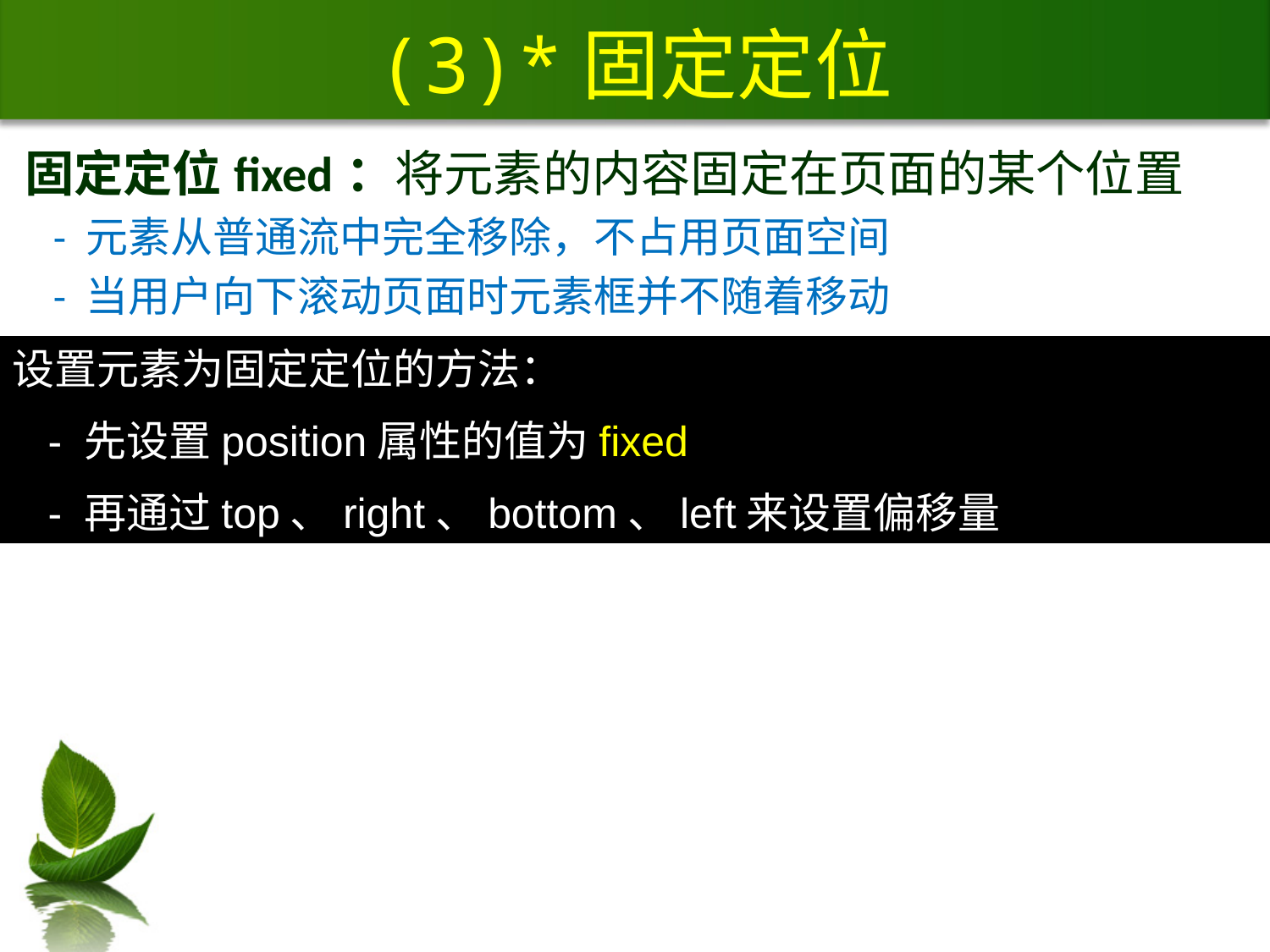

# (3)*固定定位
固定定位fixed：将元素的内容固定在页面的某个位置
   - 元素从普通流中完全移除，不占用页面空间
   - 当用户向下滚动页面时元素框并不随着移动
设置元素为固定定位的方法：
   - 先设置position属性的值为fixed
   - 再通过top、right、bottom、left来设置偏移量